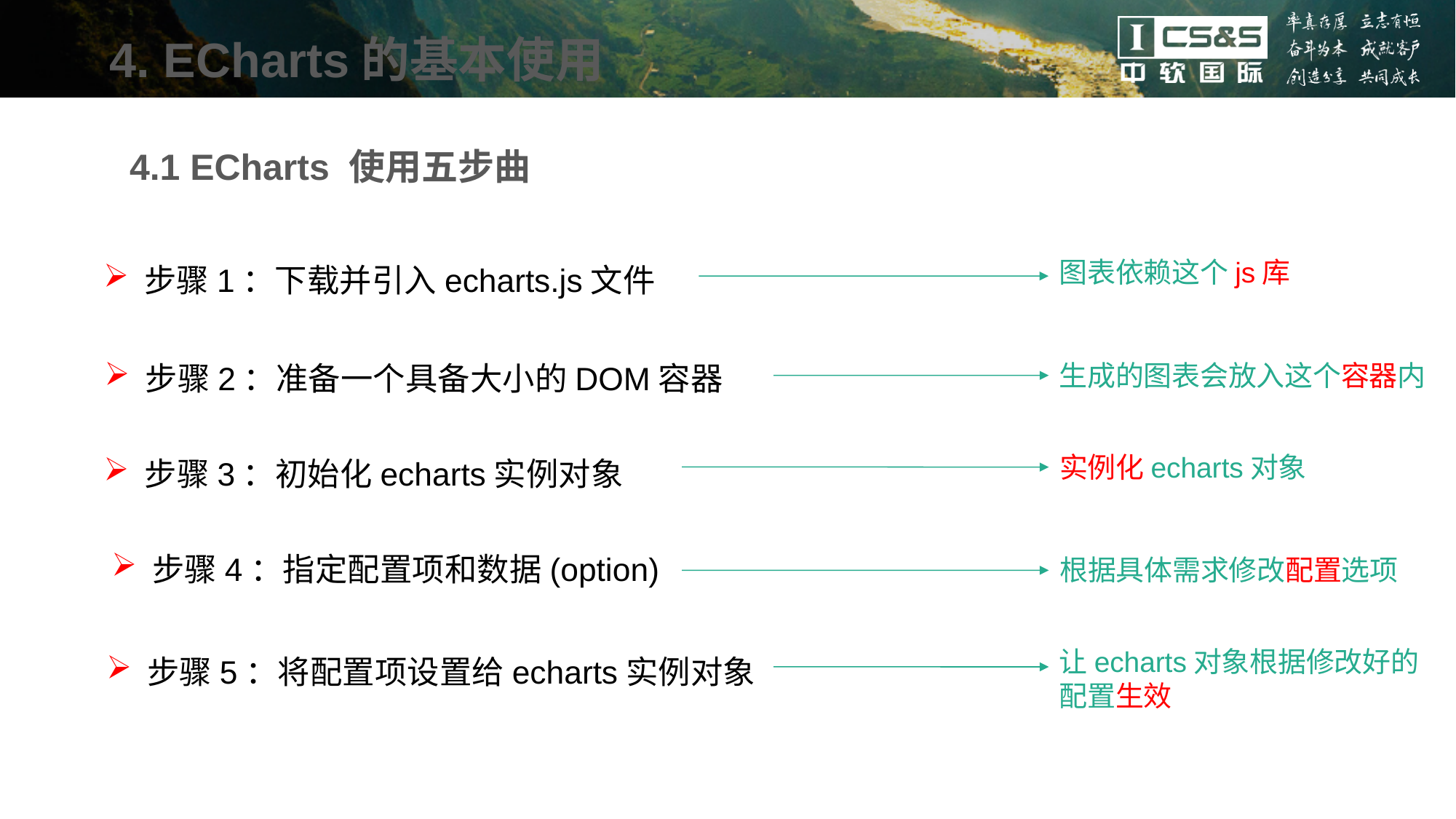

4. ECharts的基本使用
4.1 ECharts 使用五步曲
 步骤1：下载并引入echarts.js文件
图表依赖这个js库

 步骤2：准备一个具备大小的DOM容器
生成的图表会放入这个容器内

 步骤3：初始化echarts实例对象
实例化echarts对象

 步骤4：指定配置项和数据(option)
根据具体需求修改配置选项

 步骤5：将配置项设置给echarts实例对象
让echarts对象根据修改好的配置生效